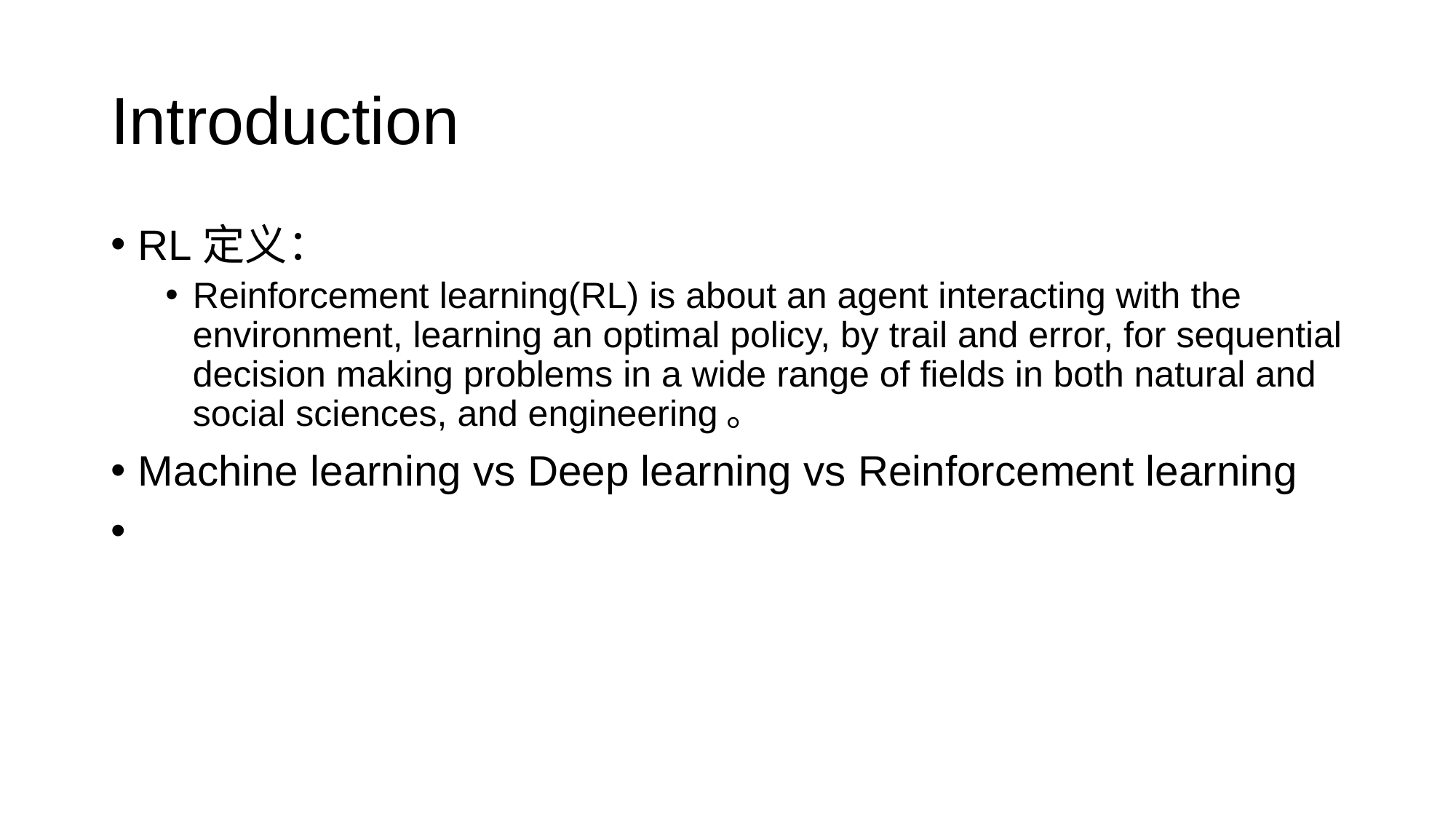

# Introduction
RL定义：
Reinforcement learning(RL) is about an agent interacting with the environment, learning an optimal policy, by trail and error, for sequential decision making problems in a wide range of ﬁelds in both natural and social sciences, and engineering。
Machine learning vs Deep learning vs Reinforcement learning